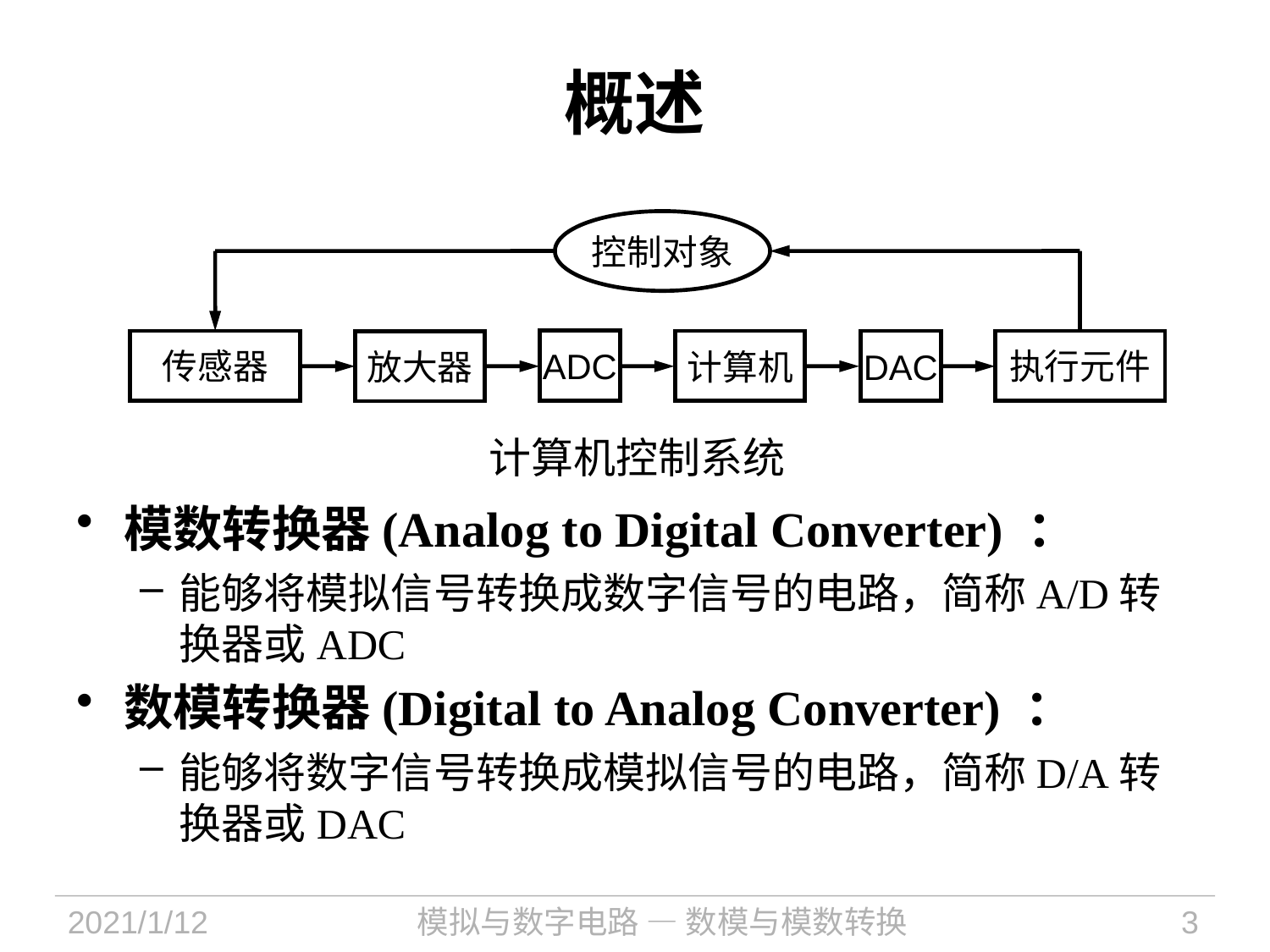

# 概述
控制对象

ADC
传感器
计算机
DAC
执行元件
放大器

计算机控制系统
模数转换器(Analog to Digital Converter) ：
能够将模拟信号转换成数字信号的电路，简称A/D转换器或ADC
数模转换器(Digital to Analog Converter) ：
能够将数字信号转换成模拟信号的电路，简称D/A转换器或DAC
2021/1/12
模拟与数字电路 — 数模与模数转换
3